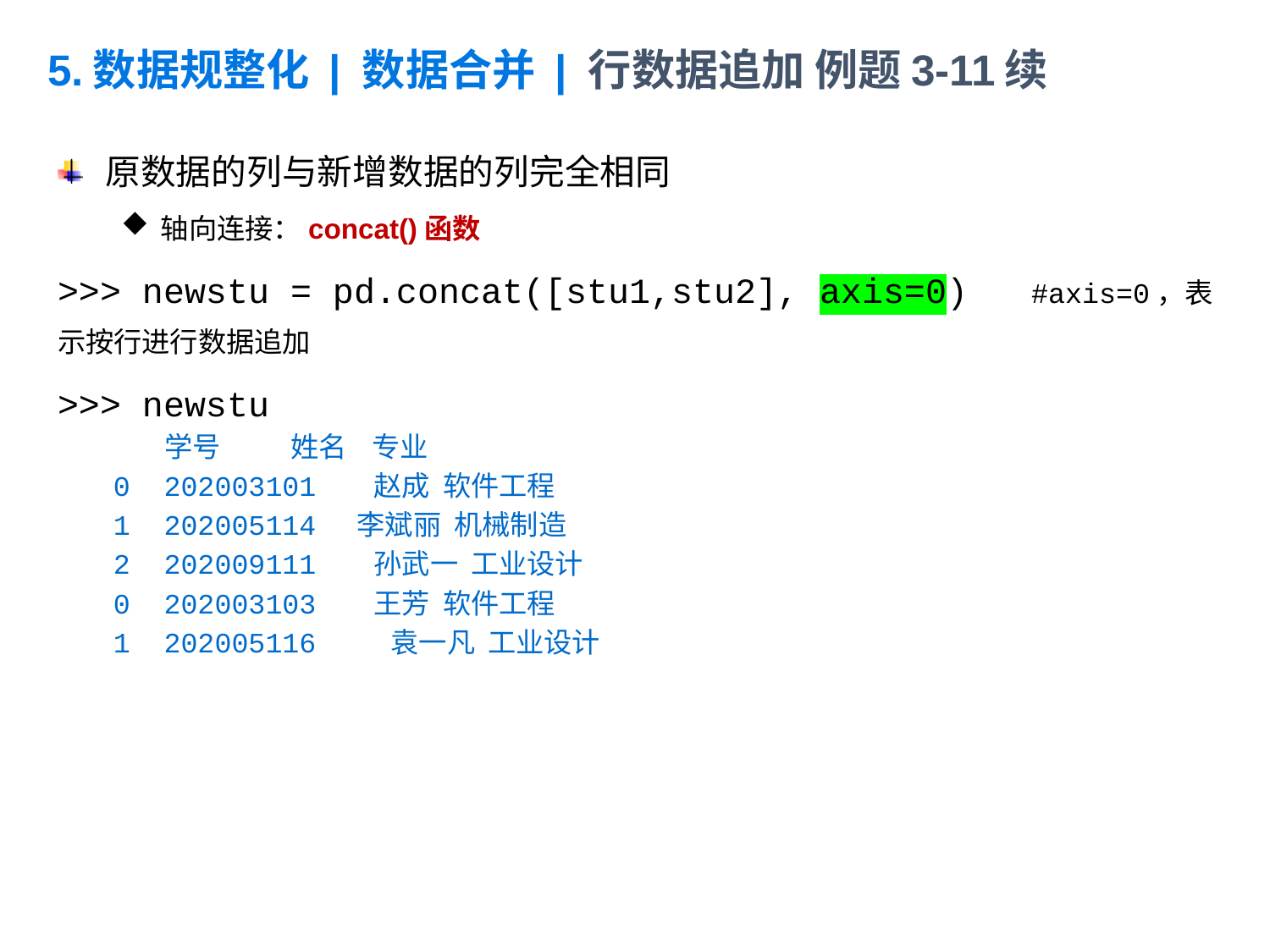

# 5.数据规整化 | 数据合并 | 行数据追加 例题3-11续
原数据的列与新增数据的列完全相同
轴向连接：concat()函数
>>> newstu = pd.concat([stu1,stu2], axis=0)   #axis=0，表示按行进行数据追加
>>> newstu
       学号           姓名    专业
0  202003101   赵成  软件工程
1  202005114  李斌丽  机械制造
2  202009111   孙武一  工业设计
0  202003103   王芳  软件工程
1  202005116    袁一凡  工业设计